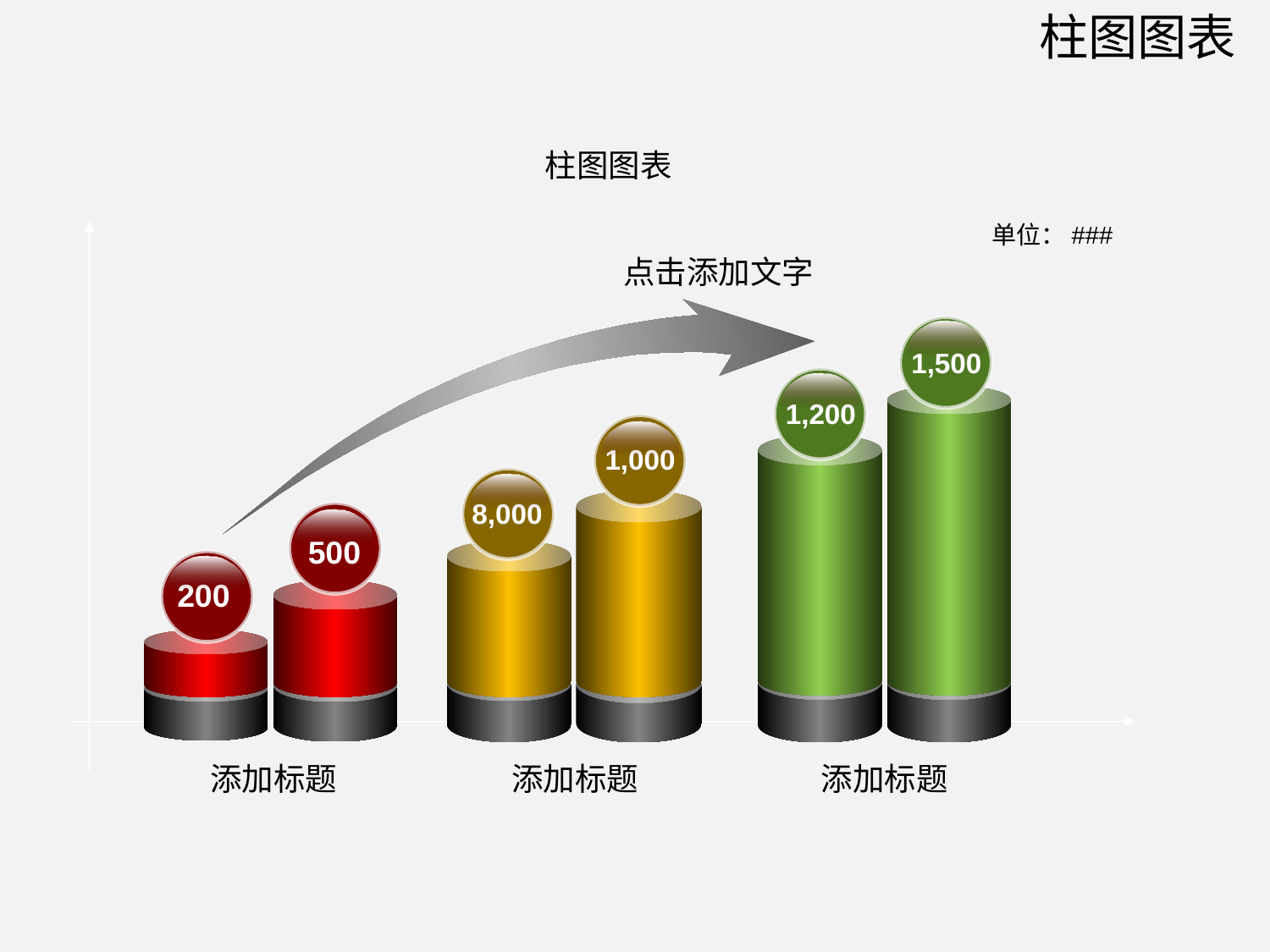

柱图图表
柱图图表
单位：###
 点击添加文字

1,500

1,200

1,000

8,000

500

200

添加标题
添加标题
添加标题